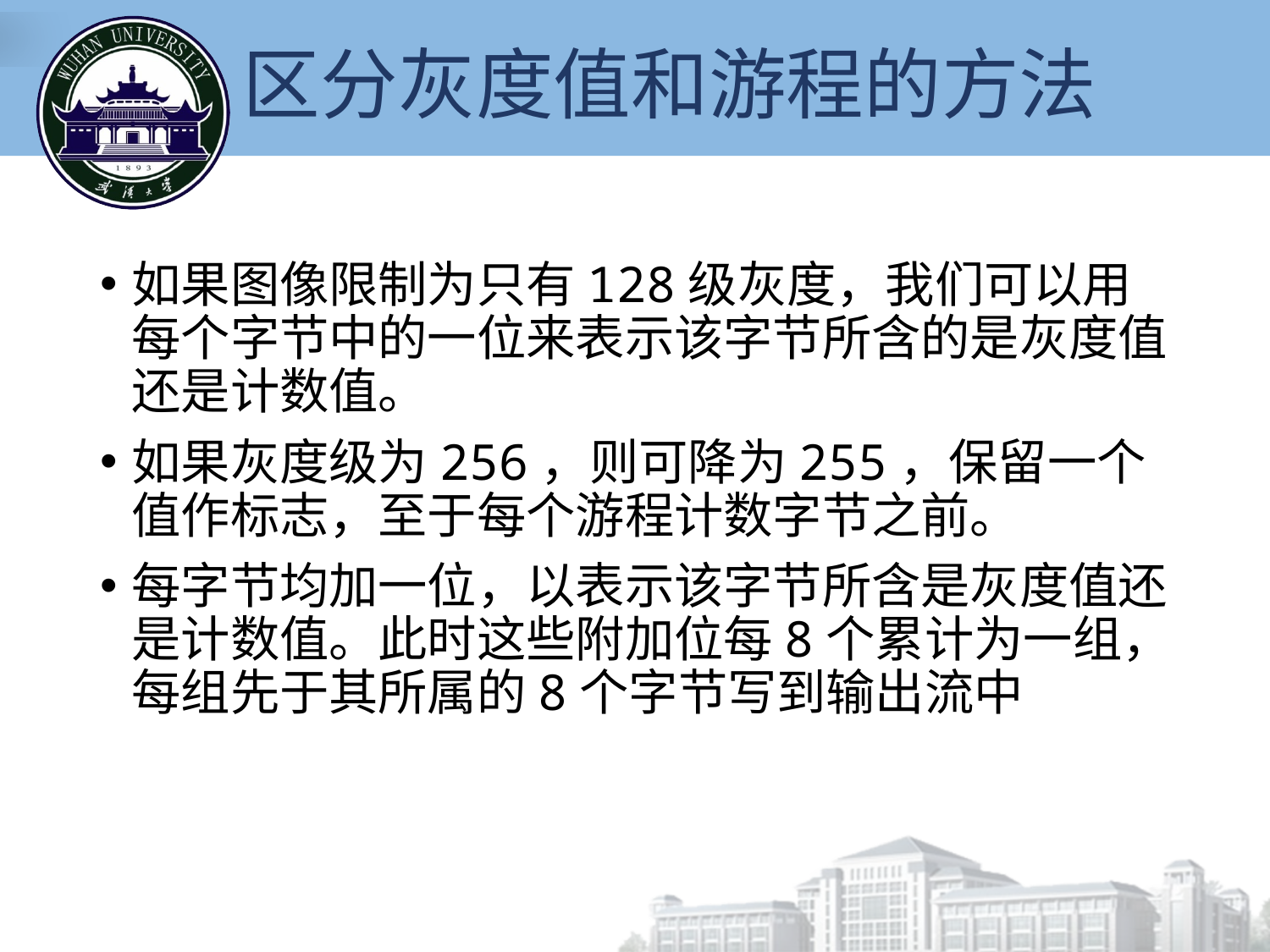

# 区分灰度值和游程的方法
如果图像限制为只有128级灰度，我们可以用每个字节中的一位来表示该字节所含的是灰度值还是计数值。
如果灰度级为256，则可降为255，保留一个值作标志，至于每个游程计数字节之前。
每字节均加一位，以表示该字节所含是灰度值还是计数值。此时这些附加位每8个累计为一组，每组先于其所属的8个字节写到输出流中